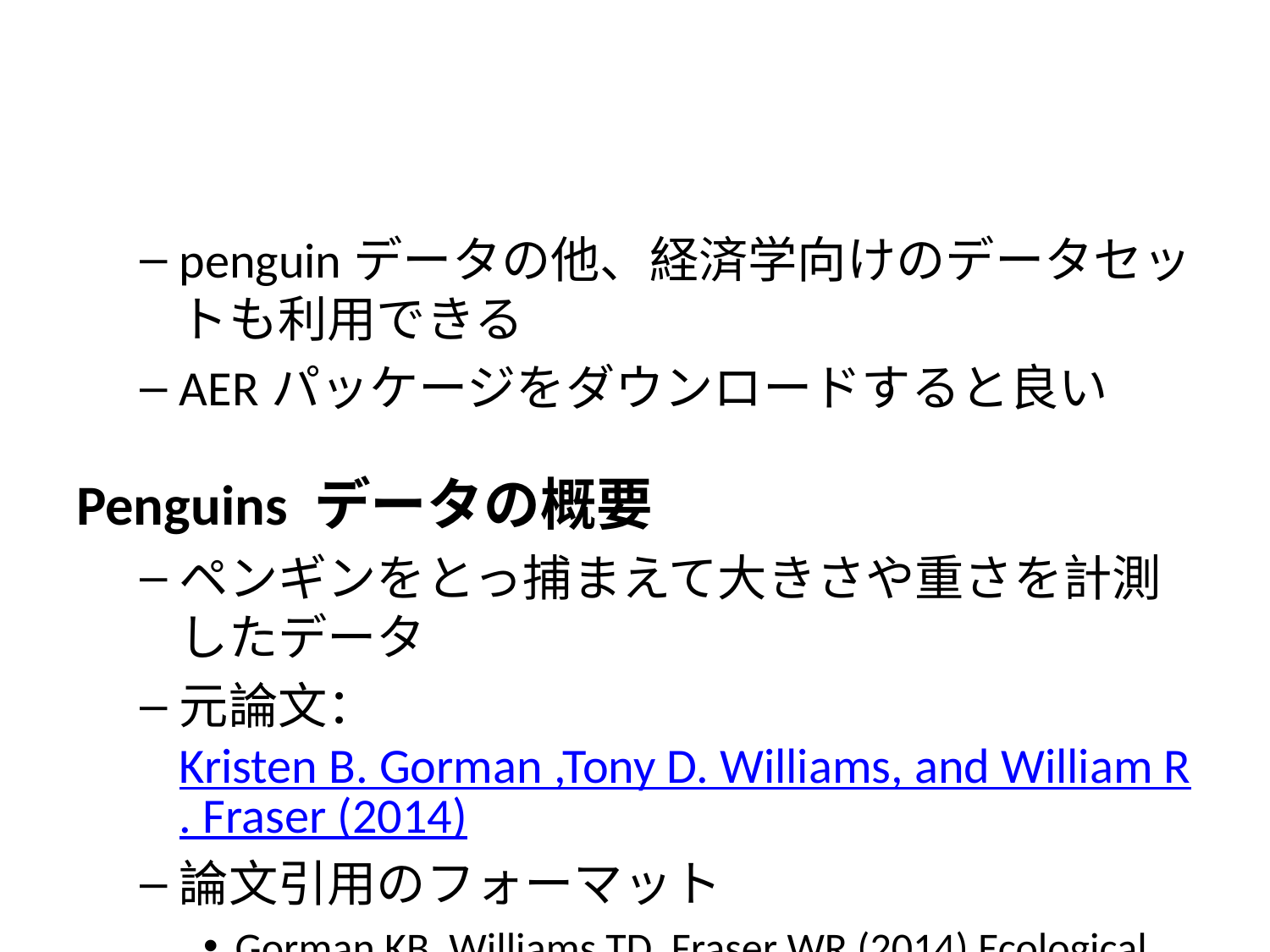

penguinデータの他、経済学向けのデータセットも利用できる
AERパッケージをダウンロードすると良い
Penguins データの概要
ペンギンをとっ捕まえて大きさや重さを計測したデータ
元論文：Kristen B. Gorman ,Tony D. Williams, and William R. Fraser (2014)
論文引用のフォーマット
Gorman KB, Williams TD, Fraser WR (2014) Ecological Sexual Dimorphism and Environmental Variability within a Community of Antarctic Penguins (Genus Pygoscelis). PLoS ONE 9(3): e90081. [https://doi.org/10.1371/journal.pone.0090081]
著者名、公刊年度、タイトル、学術誌名、その他(URLなど)の順で記載するのが一般的
“Cite” みたいなボタンを押すと簡単にフォーマットをコピーできることが多いです
ここではこのデータセットを例に、基本的なデータ操作を学習する
palmerpenguinsパッケージには、成型前のデータ(penguins_raw)も入っている
データの一部分を確認する
head(データフレーム, 行数)でデータの行頭を表示させることができる
tailなら下から
head(penguins_raw, 5)
## # A tibble: 5 x 17
##   studyName `Sample Number` Species          Region Island Stage `Individual ID`
##   <chr>               <dbl> <chr>            <chr>  <chr>  <chr> <chr>
## 1 PAL0708                 1 Adelie Penguin ~ Anvers Torge~ Adul~ N1A1
## 2 PAL0708                 2 Adelie Penguin ~ Anvers Torge~ Adul~ N1A2
## 3 PAL0708                 3 Adelie Penguin ~ Anvers Torge~ Adul~ N2A1
## 4 PAL0708                 4 Adelie Penguin ~ Anvers Torge~ Adul~ N2A2
## 5 PAL0708                 5 Adelie Penguin ~ Anvers Torge~ Adul~ N3A1
## # ... with 10 more variables: `Clutch Completion` <chr>, `Date Egg` <date>,
## #   `Culmen Length (mm)` <dbl>, `Culmen Depth (mm)` <dbl>,
## #   `Flipper Length (mm)` <dbl>, `Body Mass (g)` <dbl>, Sex <chr>,
## #   `Delta 15 N (o/oo)` <dbl>, `Delta 13 C (o/oo)` <dbl>, Comments <chr>
R Studio中ではView関数を使うと別ウインドウで開くのでこれが見やすい
外部ファイルでのデータの扱い
Rで利用できるデータセットはチュートリアルに便利だが、実証分析にそのまま使うのは難しい
データの種類
二次データ：官庁や大学、民間のリサーチ会社やデータサイトなど、自分以外が作成したデータを借りる(目的に合うデータがあればこちらがベター)
一次データ：自作のアンケートや経済実験などを実施し、自らデータセットを作成する
いずれにせよ、外部から取得してきたデータをRに読み込んでもらう必要がある
csv (comma separated values) ファイルは、代表的なデータ保存方法：データがカンマで区切られている
ただし、取得したデータにはノイズ(欠損値がある観測や、質問を誤解している回答など)が含まれており、分析を行うためにこれらの問題に対処する必要がある
分析の種類によっては必要ない情報が含まれていることも
データを読み込むと同時に、整理したものを保存しておく機能も必要
取得したデータをcsvファイルとして保存
readr::write_excel_csv関数を活用
保存したいデータフレーム名と、保存先のファイル名を指定、実行すれば、ファイルをcsv形式で保存してくれる
保存したものをExcelで開くことも可能
プロジェクトファイル内に“data”というフォルダを作り、その中にデータを保存してみよう
penguin_df <- palmerpenguins::penguins
readr::write_excel_csv(penguin_df, file = "data/penguins.csv")
CSVファイルからデータフレームを読み込み
デフォルトで利用できるread.csv関数を使っても良いが、readrパッケージのread_csv関数の方が速い
さっき保存したファイルをオブジェクトdfに代入しておく
Tabキーを押すとフォルダ内のキーワード検索も可能
df <- readr::read_csv("data/penguins.csv")
## Rows: 344 Columns: 8
## -- Column specification --------------------------------------------------------
## Delimiter: ","
## chr (3): species, island, sex
## dbl (5): bill_length_mm, bill_depth_mm, flipper_length_mm, body_mass_g, year
##
## i Use `spec()` to retrieve the full column specification for this data.
## i Specify the column types or set `show_col_types = FALSE` to quiet this message.
read_csv関数の場合、読み込んだデータの各列の型を報告してくれる：num, chr, int, …
ネットに公開されているURLからcsvファイルを読み込む
csvファイルがネット上に公開されていることもある：この場合も、read_csv関数で読み込み可能
URLの文字列を入力し、read_csvで読み込む
url <- 'https://raw.githubusercontent.com/chadwickbureau/register/master/data/people.csv' # URLは一例
df <- read_csv(url)
その他のデータ形式
csv以外にも様々なデータ形式が存在、それぞれ対応した関数を使うと読み込み可能：基本read_〇〇などの関数名が指定されていることが多い
txt形式のファイルはcsv, tsvなどとしてそのまま読み込める場合もある
xlsxファイル
大容量のデータを保存したい & Excelなどのソフトでデータを扱う予定がない場合はrdsファイルと呼ばれるR向けのバイナリファイルとして保存すると、ハードの保存領域を節約できる：read_rds, write_rds
その他、知らないデータ形式が来たらとりあえずRで開けるか確認してみる
penguin_df <- palmerpenguins::penguins
readr::write_rds(penguin_df, file = "data/penguins.rds")
データの詳細を調べる
データを取得したら(取得する前に)、そのデータがどのような情報を含んでいるのかを必ず確認する
一次データを取得する場合：質問項目や実験のデザインを慎重に検討する
ウェブで公開されている二次データには各列に格納されている情報 (documentation) や、アンケートの質問用紙が記載されている
例) 大阪大学 くらしの好みと満足度についてのアンケート：URL
調査票
データの簡単な要約も記載されていることがある
要約統計量
整理が終了したら(あるいは、整理を行うために)、データに含まれる情報の概観を記述する
データセットに含まれる各列の平均や標準偏差、レンジなどの統計量をまとめて記載する表